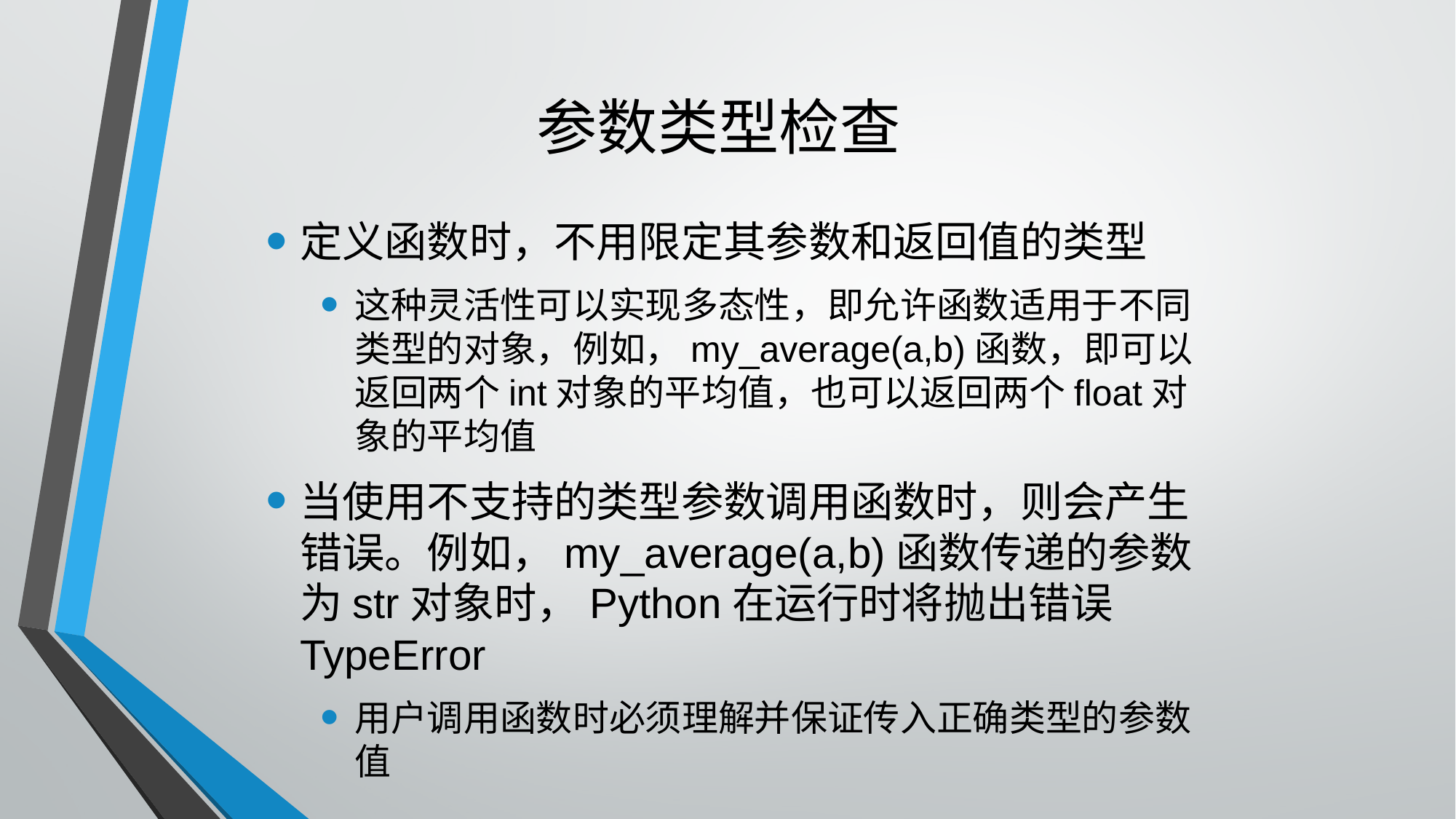

# 参数类型检查
定义函数时，不用限定其参数和返回值的类型
这种灵活性可以实现多态性，即允许函数适用于不同类型的对象，例如，my_average(a,b)函数，即可以返回两个int对象的平均值，也可以返回两个float对象的平均值
当使用不支持的类型参数调用函数时，则会产生错误。例如，my_average(a,b)函数传递的参数为str对象时，Python在运行时将抛出错误TypeError
用户调用函数时必须理解并保证传入正确类型的参数值